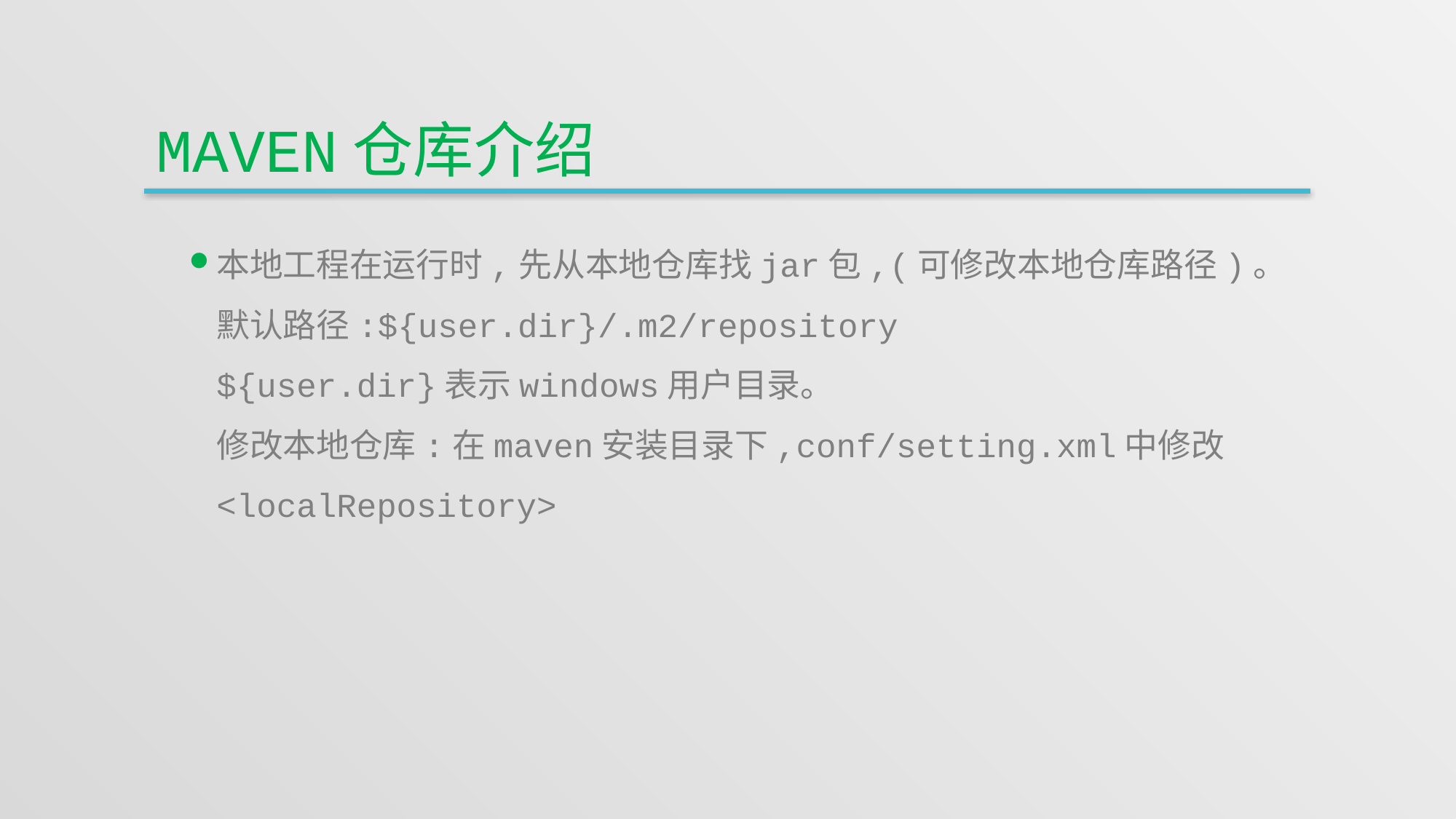

# Maven仓库介绍
本地工程在运行时,先从本地仓库找jar包,(可修改本地仓库路径)。
默认路径:${user.dir}/.m2/repository
${user.dir}表示windows用户目录。
修改本地仓库:在maven安装目录下,conf/setting.xml中修改
<localRepository>